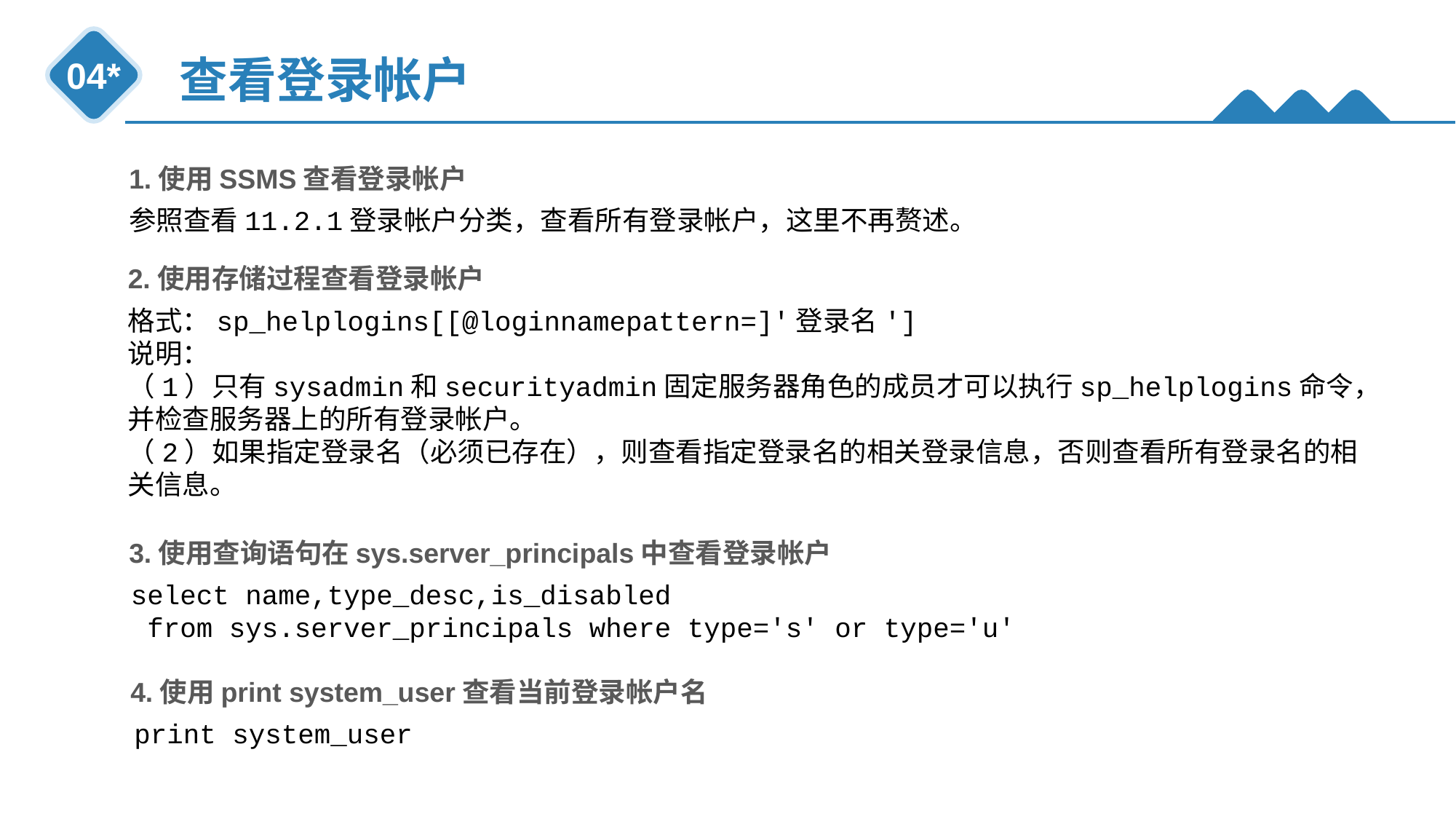

查看登录帐户
04*

1.使用SSMS查看登录帐户
参照查看11.2.1登录帐户分类，查看所有登录帐户，这里不再赘述。
2.使用存储过程查看登录帐户
格式：sp_helplogins[[@loginnamepattern=]'登录名']
说明：
（1）只有sysadmin和securityadmin固定服务器角色的成员才可以执行sp_helplogins命令，并检查服务器上的所有登录帐户。
（2）如果指定登录名（必须已存在），则查看指定登录名的相关登录信息，否则查看所有登录名的相关信息。
3.使用查询语句在sys.server_principals中查看登录帐户
select name,type_desc,is_disabled
 from sys.server_principals where type='s' or type='u'
4.使用print system_user查看当前登录帐户名
print system_user